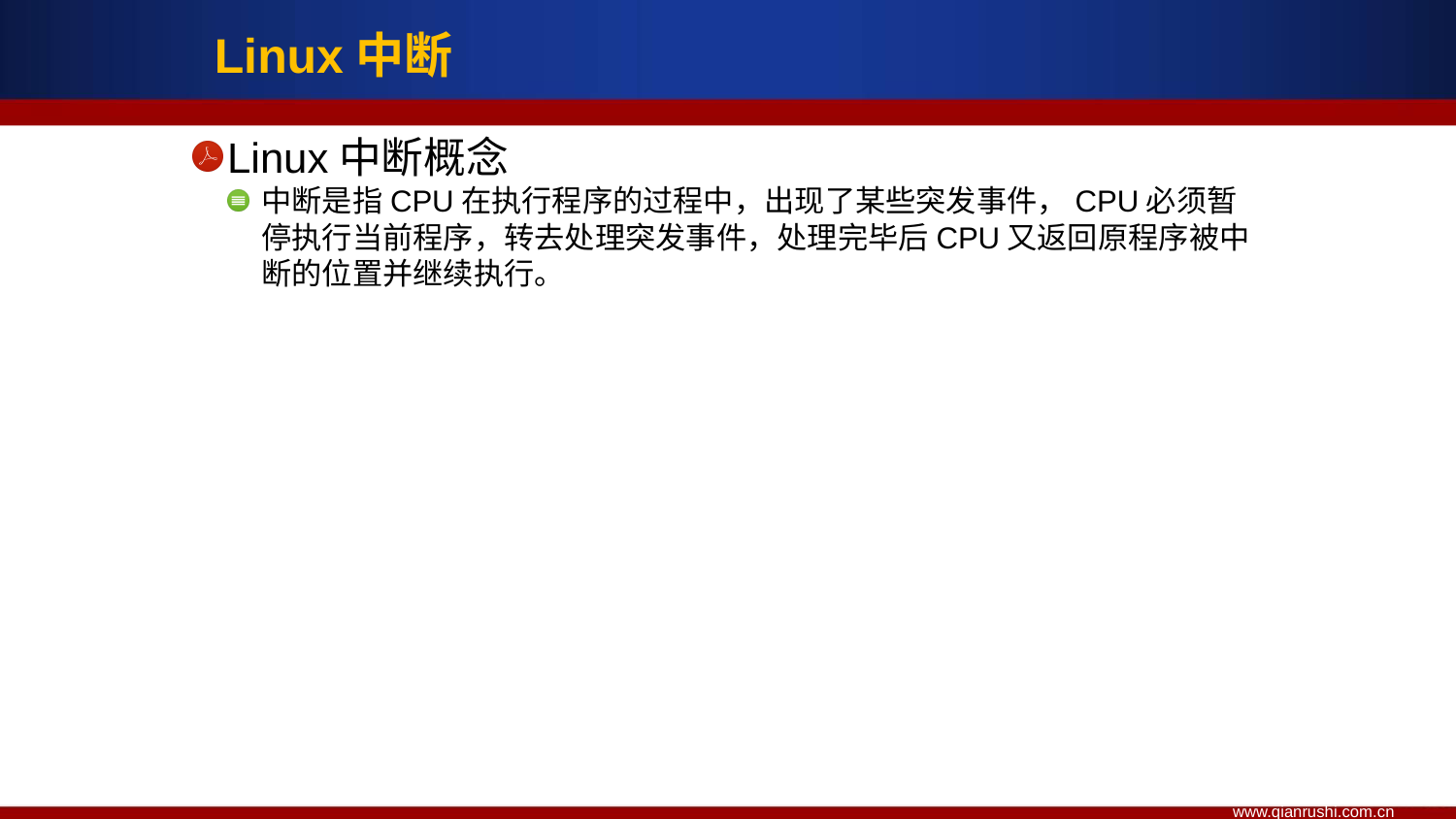

Linux中断
Linux中断概念
中断是指CPU在执行程序的过程中，出现了某些突发事件，CPU必须暂停执行当前程序，转去处理突发事件，处理完毕后CPU又返回原程序被中断的位置并继续执行。